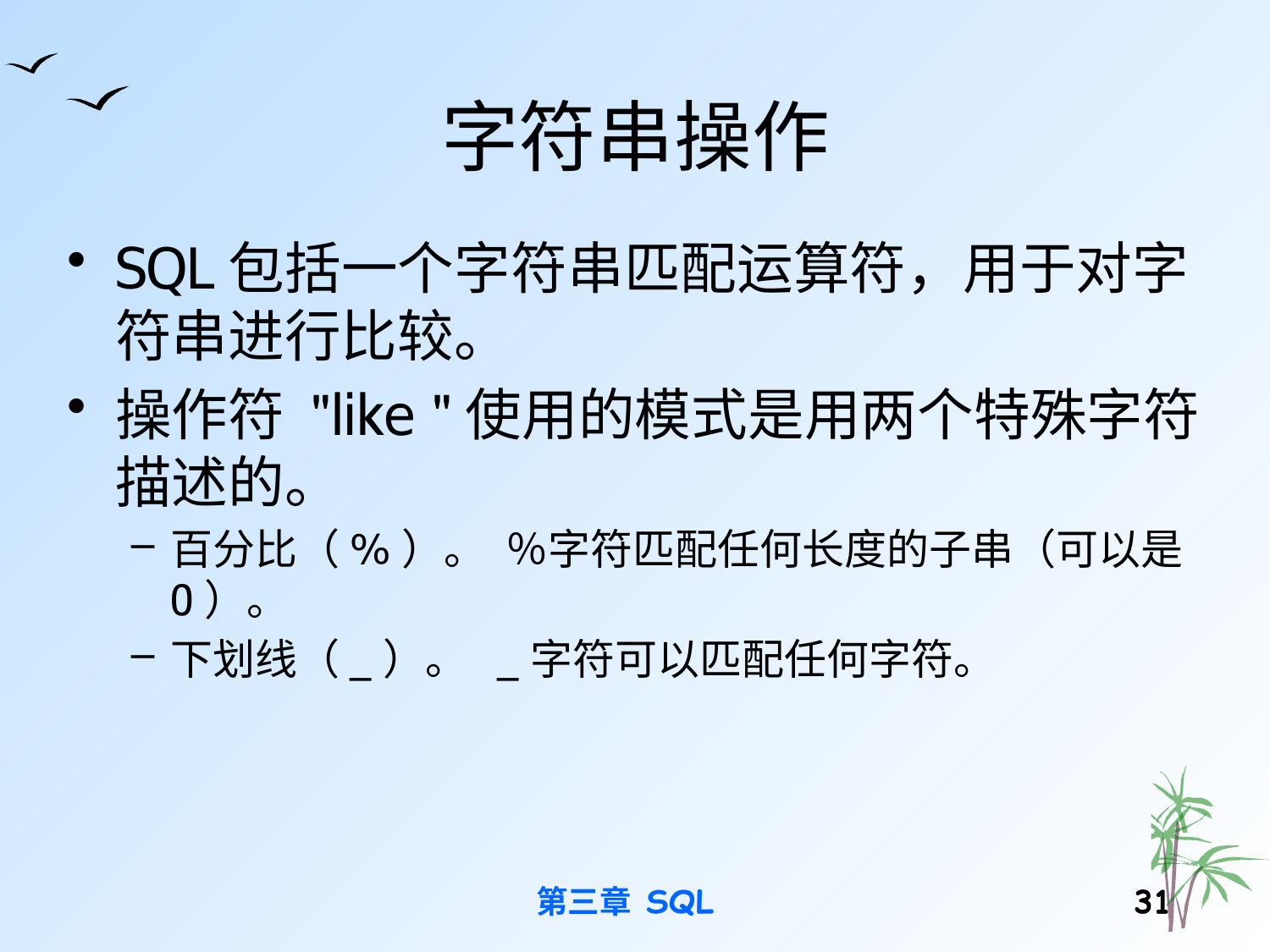

# 字符串操作
SQL包括一个字符串匹配运算符，用于对字符串进行比较。
操作符 "like "使用的模式是用两个特殊字符描述的。
百分比（%）。  ％字符匹配任何长度的子串（可以是0）。
下划线（_）。  _字符可以匹配任何字符。
第三章 SQL
31